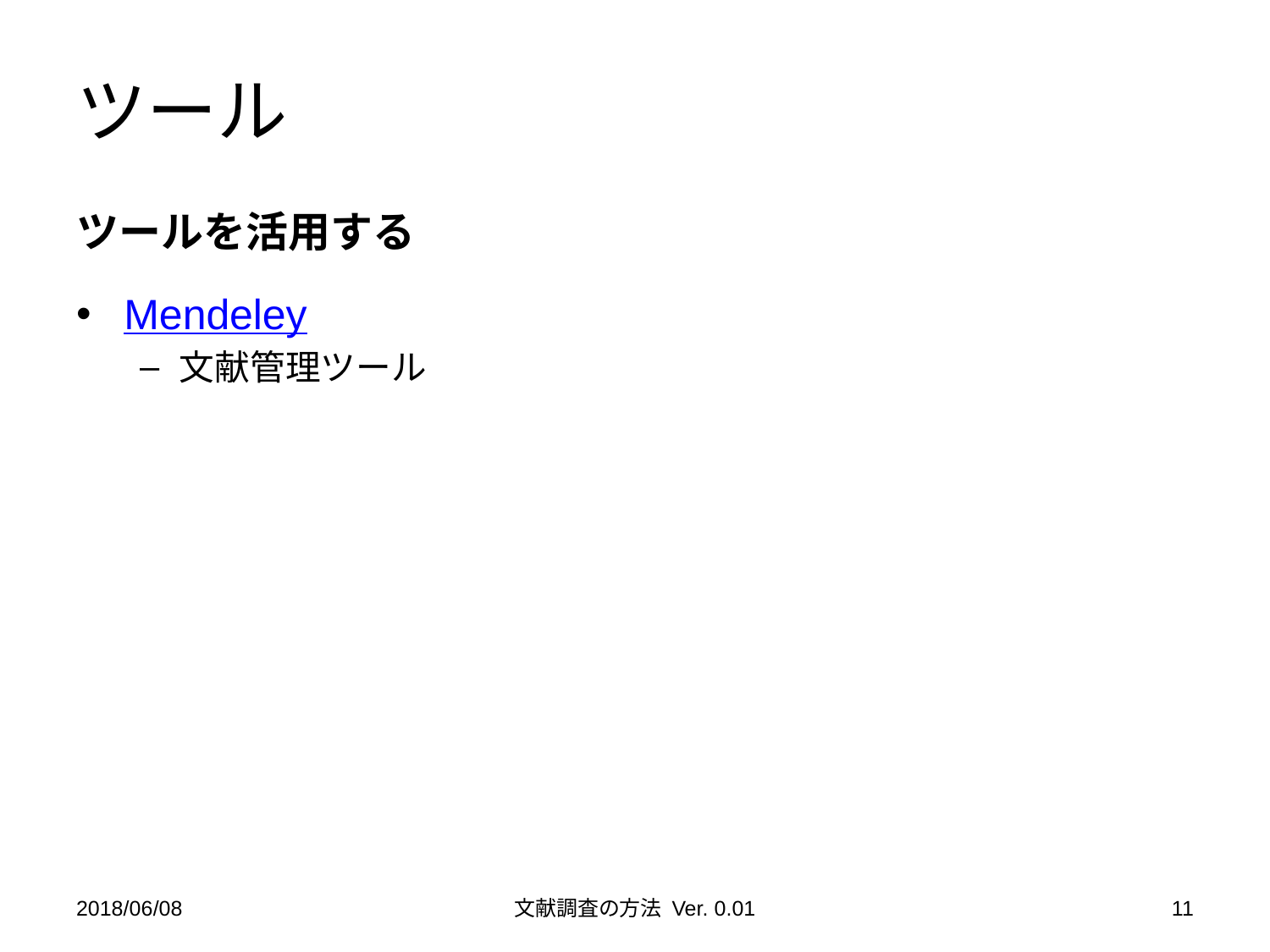

# ツール
ツールを活用する
Mendeley
文献管理ツール
2018/06/08
文献調査の方法 Ver. 0.01
11